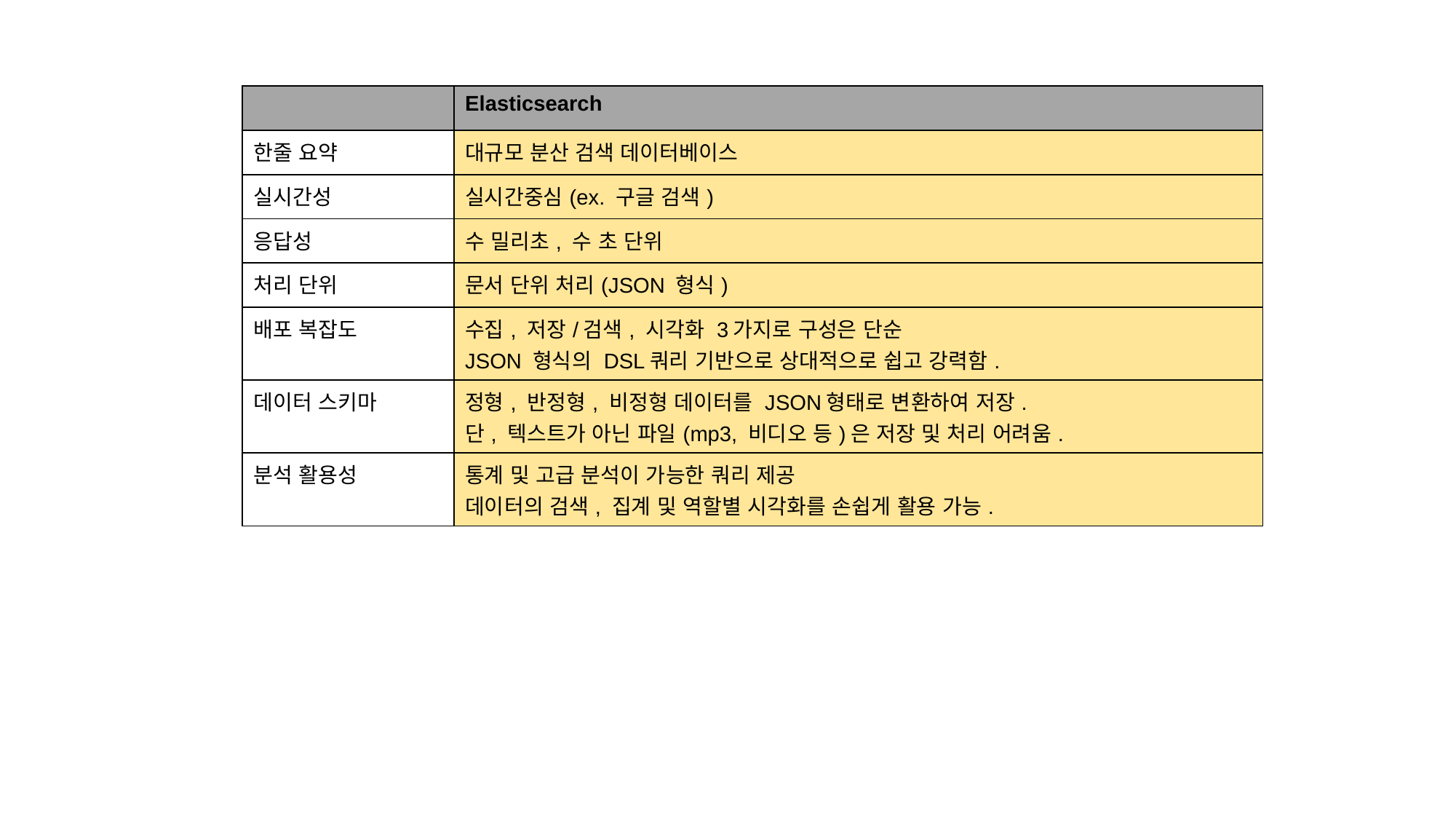

|  | Elasticsearch |
| --- | --- |
| 한줄 요약 | 대규모 분산 검색 데이터베이스 |
| 실시간성 | 실시간중심(ex. 구글 검색) |
| 응답성 | 수 밀리초, 수 초 단위 |
| 처리 단위 | 문서 단위 처리(JSON 형식) |
| 배포 복잡도 | 수집, 저장/검색, 시각화 3가지로 구성은 단순 JSON 형식의 DSL쿼리 기반으로 상대적으로 쉽고 강력함. |
| 데이터 스키마 | 정형, 반정형, 비정형 데이터를 JSON형태로 변환하여 저장. 단, 텍스트가 아닌 파일(mp3, 비디오 등)은 저장 및 처리 어려움. |
| 분석 활용성 | 통계 및 고급 분석이 가능한 쿼리 제공 데이터의 검색, 집계 및 역할별 시각화를 손쉽게 활용 가능. |